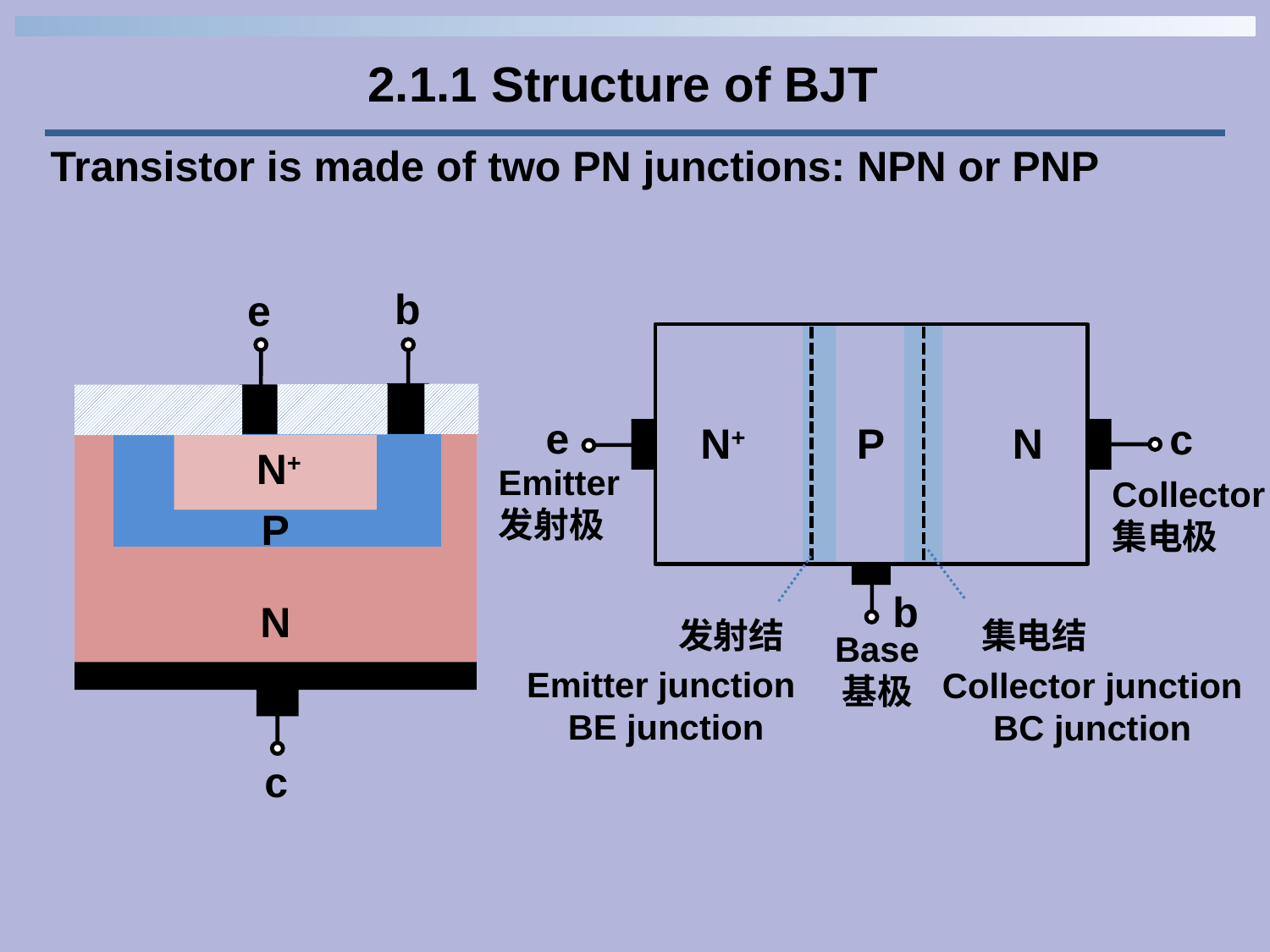

2.1.1 Structure of BJT

Transistor is made of two PN junctions: NPN or PNP
b
e

N
P

N+

c

e
c
N
P
N+

Emitter
发射极
Collector集电极

b

Base
基极

发射结
集电结
Emitter junction
BE junction
Collector junction
BC junction